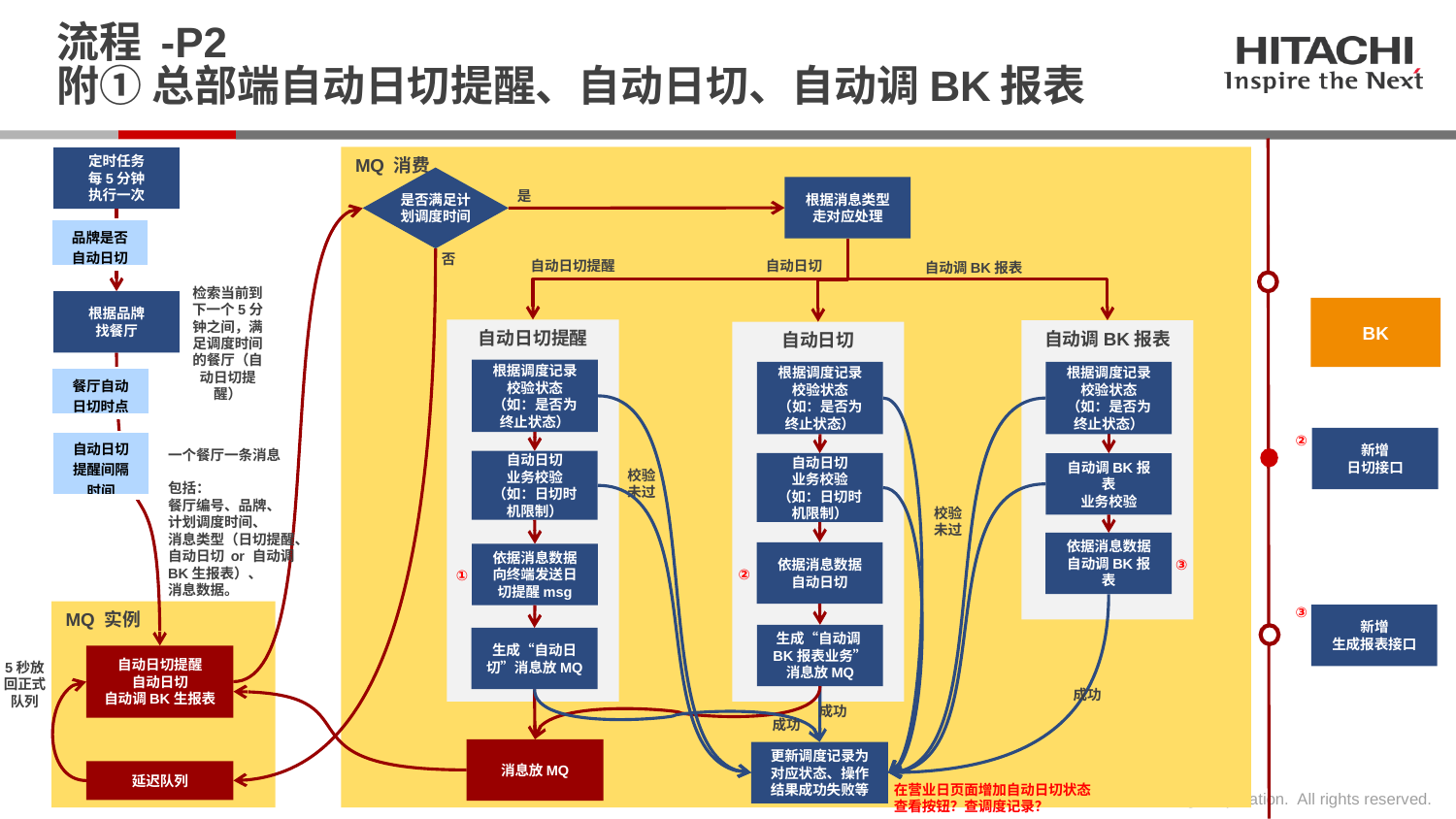

# 流程 -P2 附① 总部端自动日切提醒、自动日切、自动调BK报表
MQ 消费
定时任务
每5分钟
执行一次

根据消息类型走对应处理
是
是否满足计划调度时间
| 品牌是否自动日切 |
| --- |
否
自动日切
自动日切提醒
自动调BK报表

检索当前到下一个5分钟之间，满足调度时间的餐厅（自动日切提醒）
根据品牌
找餐厅
BK
自动日切提醒
自动调BK报表
自动日切
根据调度记录
校验状态
（如：是否为终止状态）
根据调度记录
校验状态
（如：是否为终止状态）
根据调度记录
校验状态
（如：是否为终止状态）
| 餐厅自动日切时点 |
| --- |
②
新增
日切接口
| 自动日切提醒间隔时间 |
| --- |
一个餐厅一条消息

包括：
餐厅编号、品牌、
计划调度时间、
消息类型（日切提醒、自动日切 or 自动调BK生报表）、
消息数据。

自动日切
业务校验
（如：日切时机限制）
自动日切
业务校验
（如：日切时机限制）
自动调BK报表
业务校验
校验未过
校验未过
依据消息数据
自动调BK报表
依据消息数据
自动日切
依据消息数据
向终端发送日切提醒msg
③
②
①
③
MQ 实例
新增
生成报表接口
生成“自动调BK报表业务”消息放MQ

生成“自动日切”消息放MQ
自动日切提醒
自动日切
自动调BK生报表
5秒放回正式队列
成功
成功
成功
消息放MQ
更新调度记录为对应状态、操作结果成功失败等
延迟队列
在营业日页面增加自动日切状态查看按钮？查调度记录？